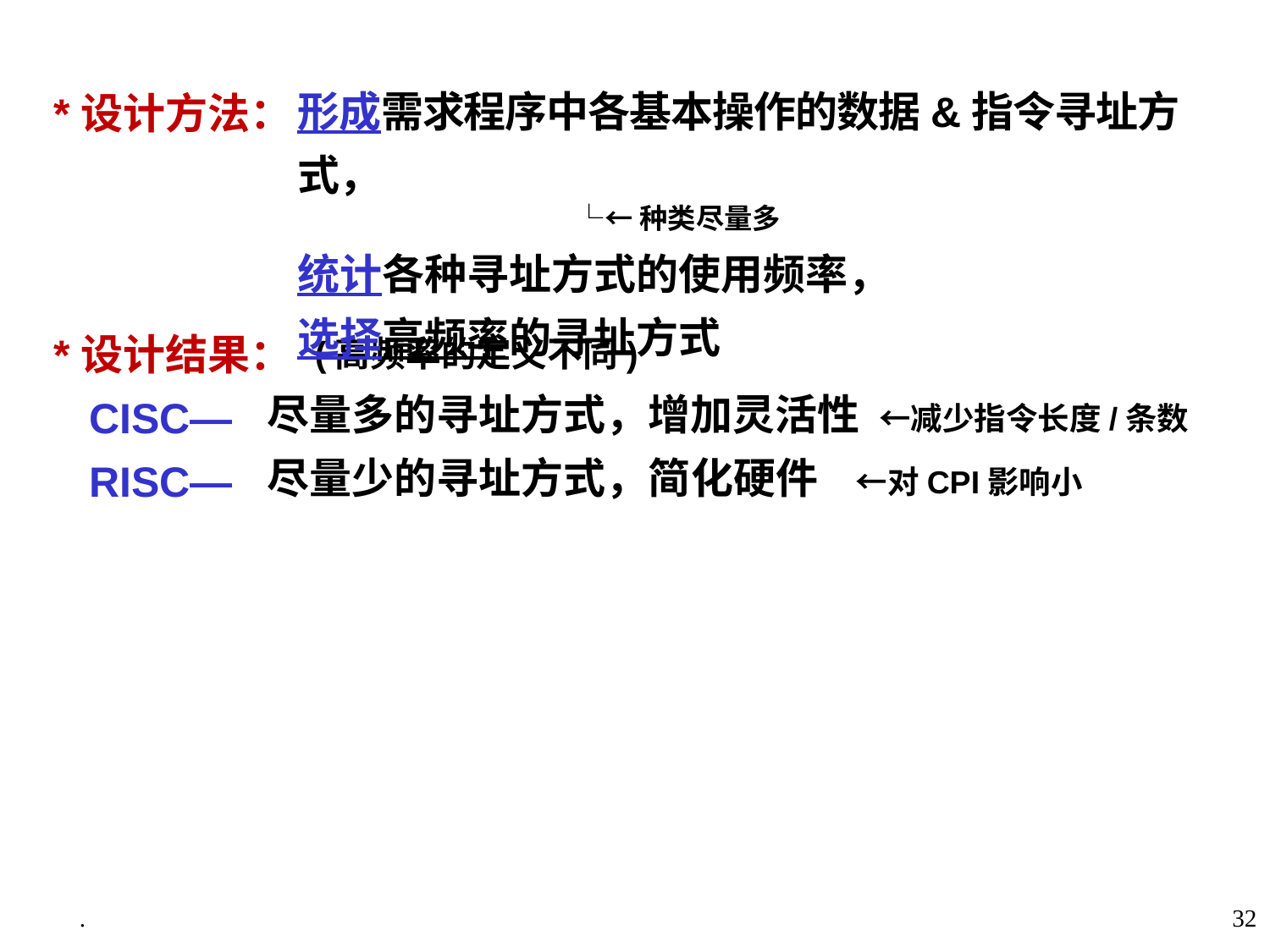

形成需求程序中各基本操作的数据&指令寻址方式，
                                            └←种类尽量多
统计各种寻址方式的使用频率，
选择高频率的寻址方式
 *设计方法：

 *设计结果：
    CISC—
    RISC—
    (高频率的定义不同)
尽量多的寻址方式，增加灵活性  ←减少指令长度/条数
尽量少的寻址方式，简化硬件    ←对CPI影响小
.
32